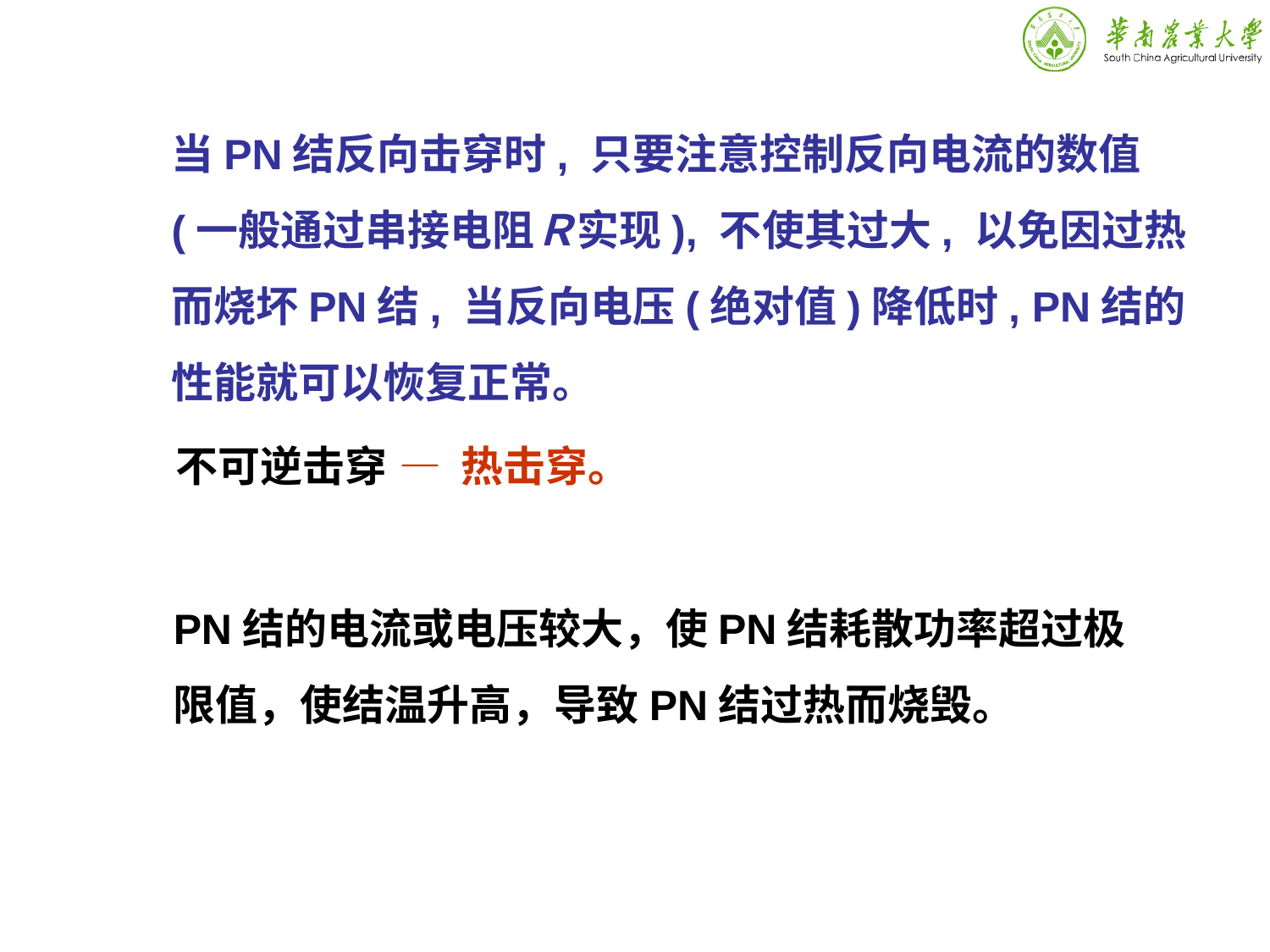

当PN结反向击穿时, 只要注意控制反向电流的数值(一般通过串接电阻Ｒ实现), 不使其过大, 以免因过热而烧坏PN结, 当反向电压(绝对值)降低时, PN结的性能就可以恢复正常。
不可逆击穿
— 热击穿。
PN结的电流或电压较大，使PN结耗散功率超过极限值，使结温升高，导致PN结过热而烧毁。